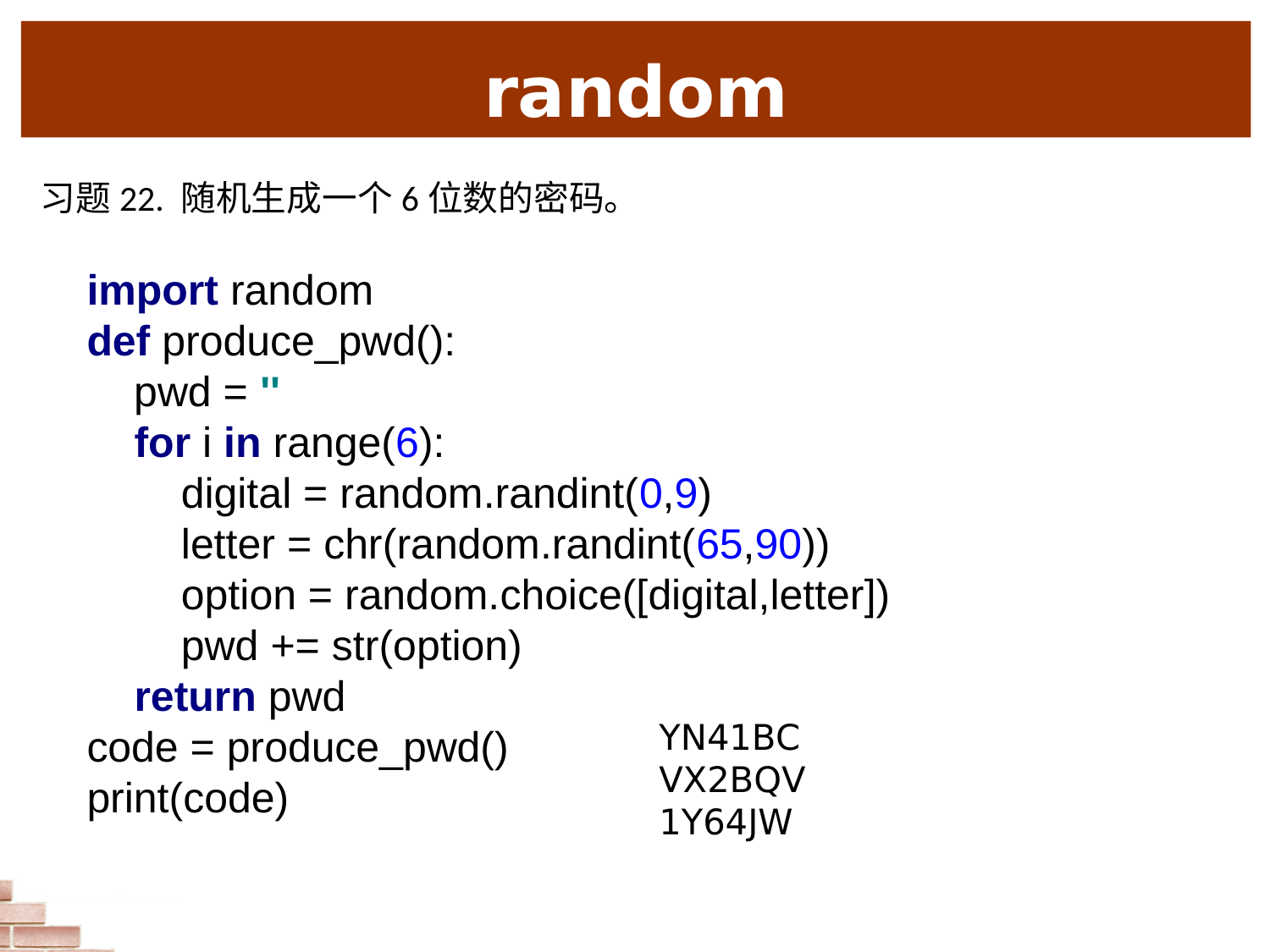

# random
习题22. 随机生成一个6位数的密码。
import random
def produce_pwd():
    pwd = ''
    for i in range(6):
        digital = random.randint(0,9)
        letter = chr(random.randint(65,90))
        option = random.choice([digital,letter])
        pwd += str(option)
    return pwd
code = produce_pwd()
print(code)
YN41BC
VX2BQV
1Y64JW